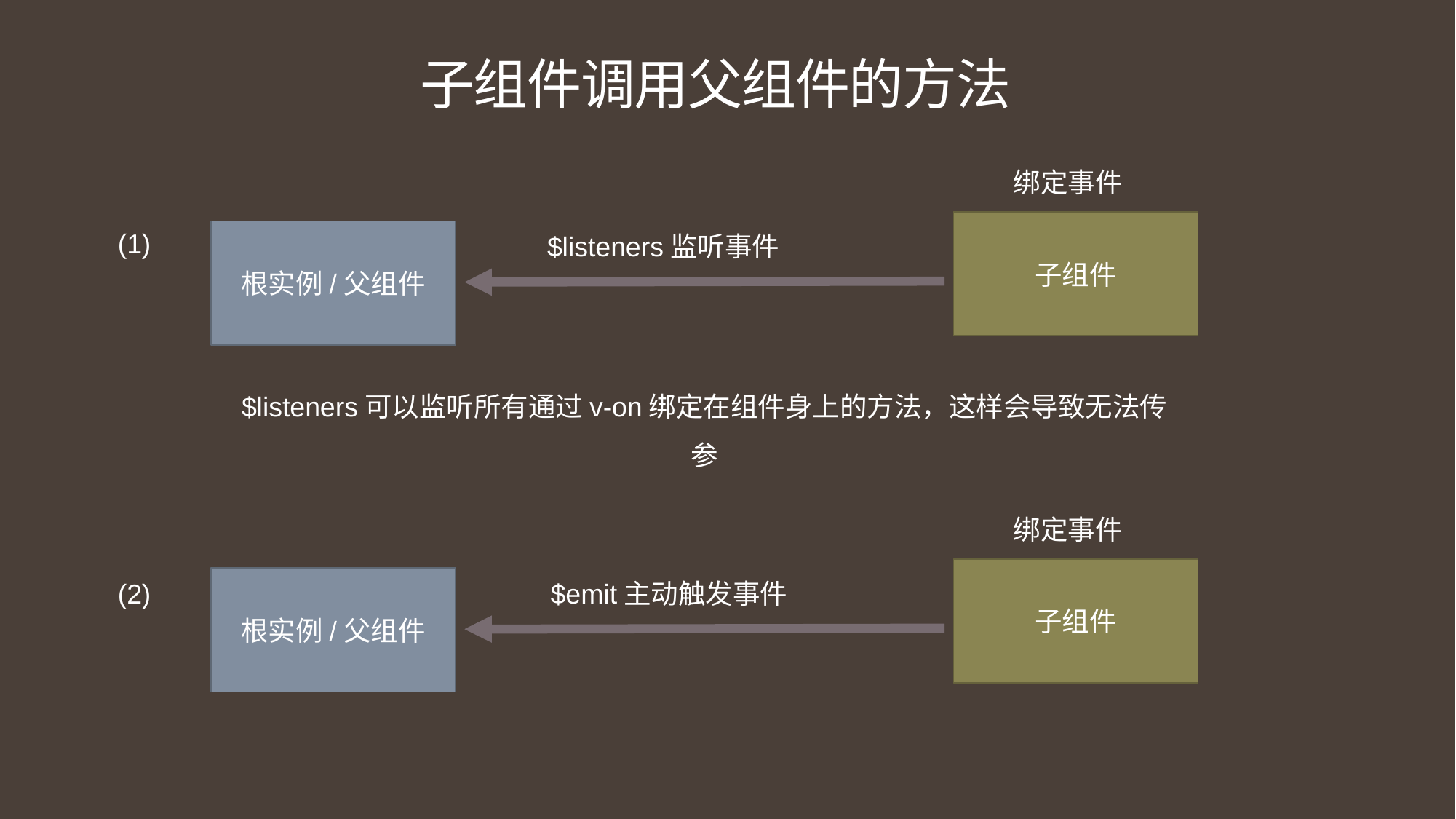

子组件调用父组件的方法
绑定事件
子组件
(1)
根实例/父组件
$listeners监听事件
$listeners可以监听所有通过v-on绑定在组件身上的方法，这样会导致无法传参
绑定事件
子组件
根实例/父组件
(2)
$emit主动触发事件